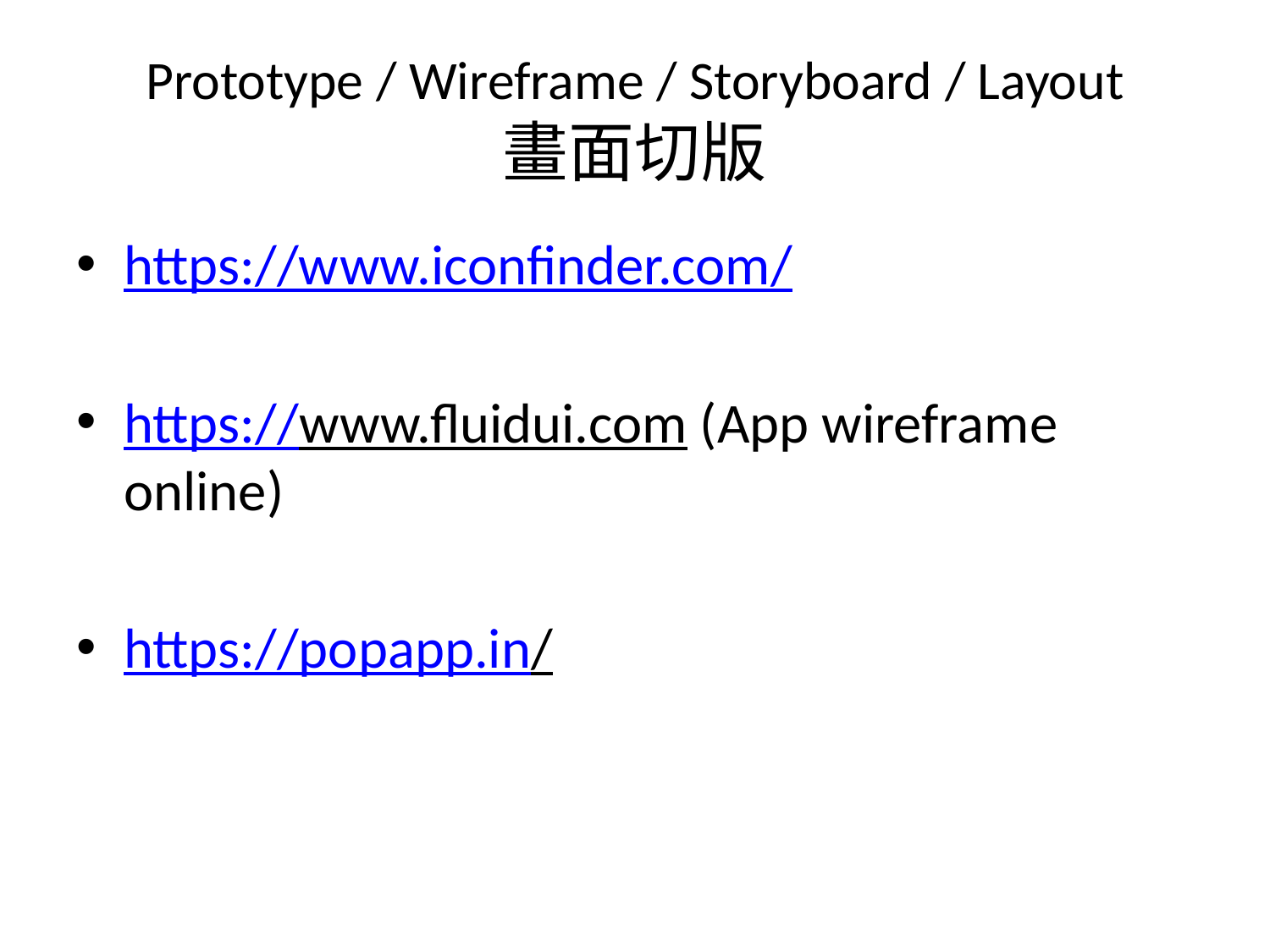

# Prototype / Wireframe / Storyboard / Layout 畫面切版
https://www.iconfinder.com/

https://www.fluidui.com (App wireframe online)

https://popapp.in/